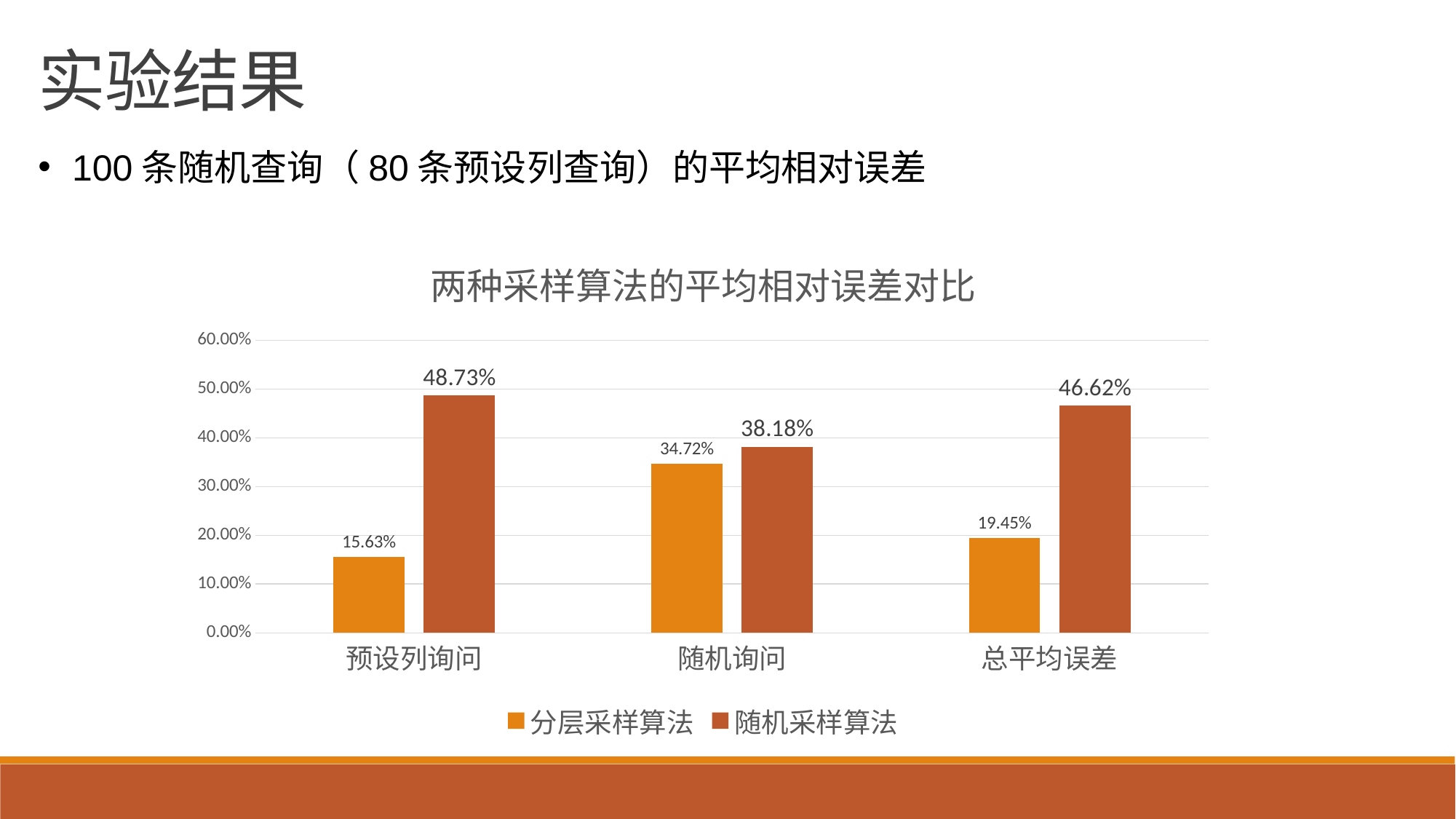

实验结果
100条随机查询（80条预设列查询）的平均相对误差

### Chart: 两种采样算法的平均相对误差对比

| Category | 分层采样算法 | 随机采样算法 |
|---|---|---|
| 预设列询问 | 0.1563 | 0.4873 |
| 随机询问 | 0.3472 | 0.3818 |
| 总平均误差 | 0.1945 | 0.4662 |